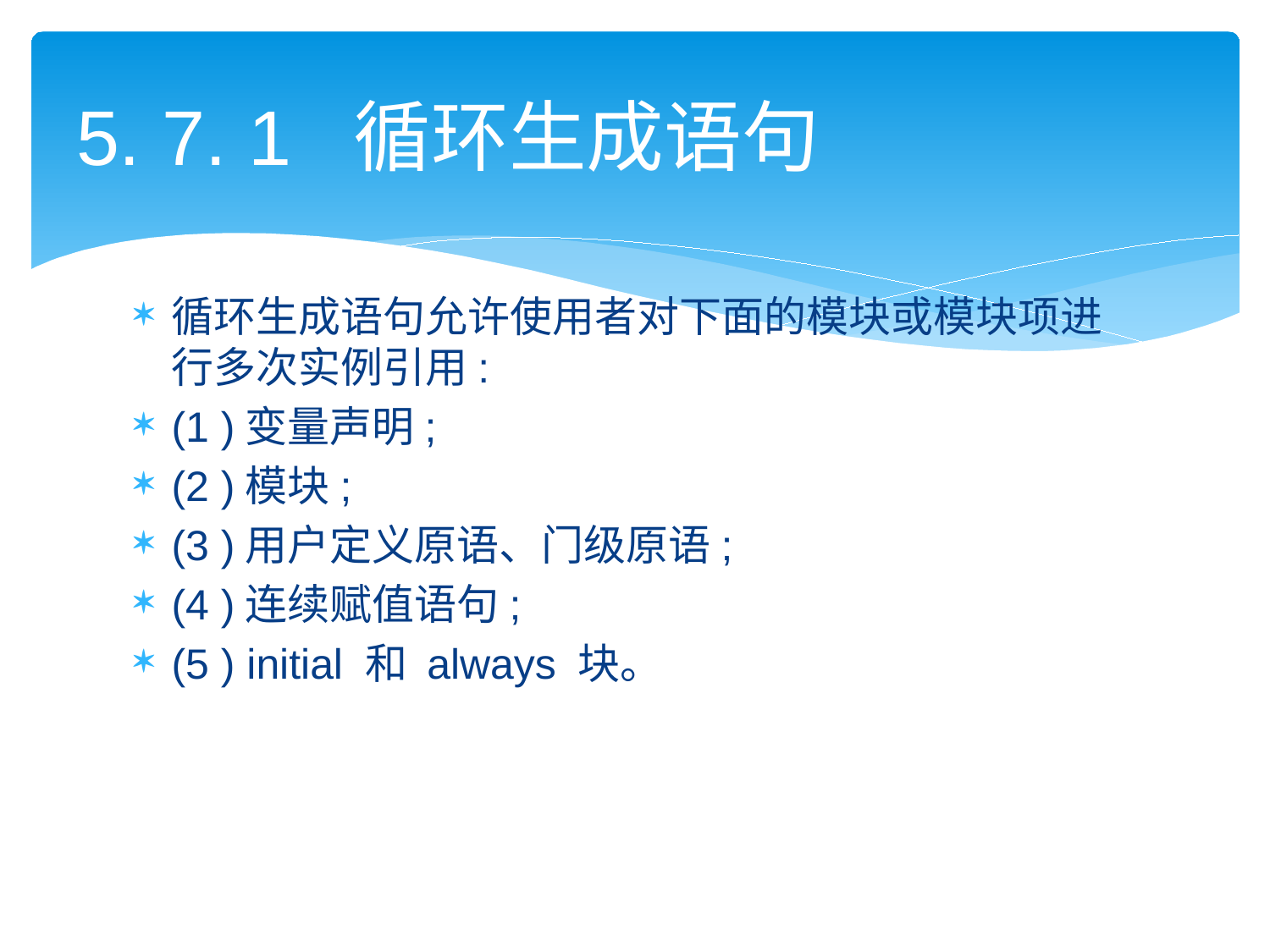

# 5. 7. 1  循环生成语句
循环生成语句允许使用者对下面的模块或模块项进行多次实例引用:
(1 )变量声明;
(2 )模块;
(3 )用户定义原语、门级原语;
(4 )连续赋值语句;
(5 ) initial 和 always 块。